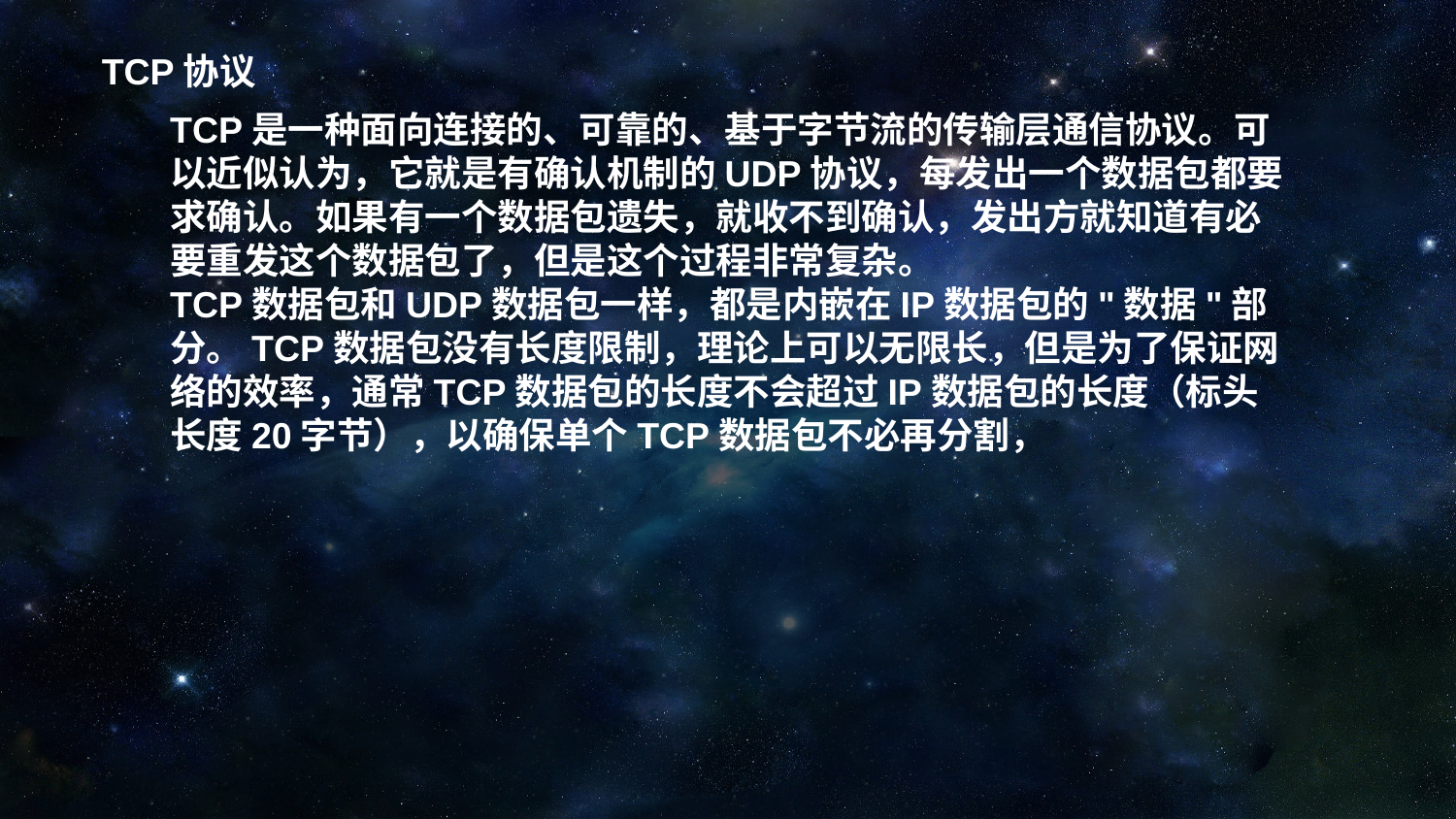

TCP协议
TCP是一种面向连接的、可靠的、基于字节流的传输层通信协议。可以近似认为，它就是有确认机制的UDP协议，每发出一个数据包都要求确认。如果有一个数据包遗失，就收不到确认，发出方就知道有必要重发这个数据包了，但是这个过程非常复杂。
TCP数据包和UDP数据包一样，都是内嵌在IP数据包的"数据"部分。TCP数据包没有长度限制，理论上可以无限长，但是为了保证网络的效率，通常TCP数据包的长度不会超过IP数据包的长度（标头长度20字节），以确保单个TCP数据包不必再分割，